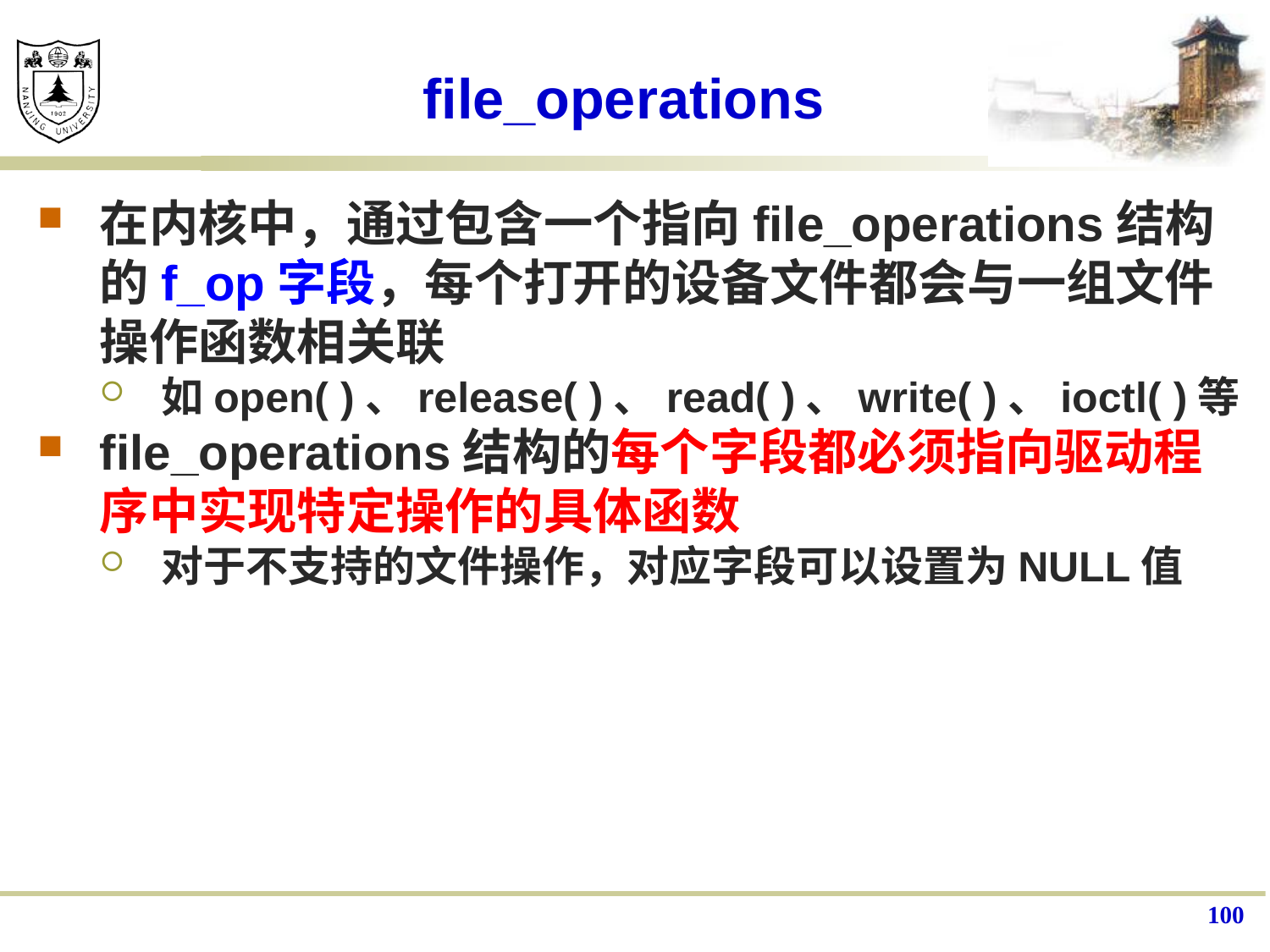

# file_operations
在内核中，通过包含一个指向file_operations结构的f_op字段，每个打开的设备文件都会与一组文件操作函数相关联
如open( )、release( )、read( )、write( )、ioctl( )等
file_operations结构的每个字段都必须指向驱动程序中实现特定操作的具体函数
对于不支持的文件操作，对应字段可以设置为NULL值

100